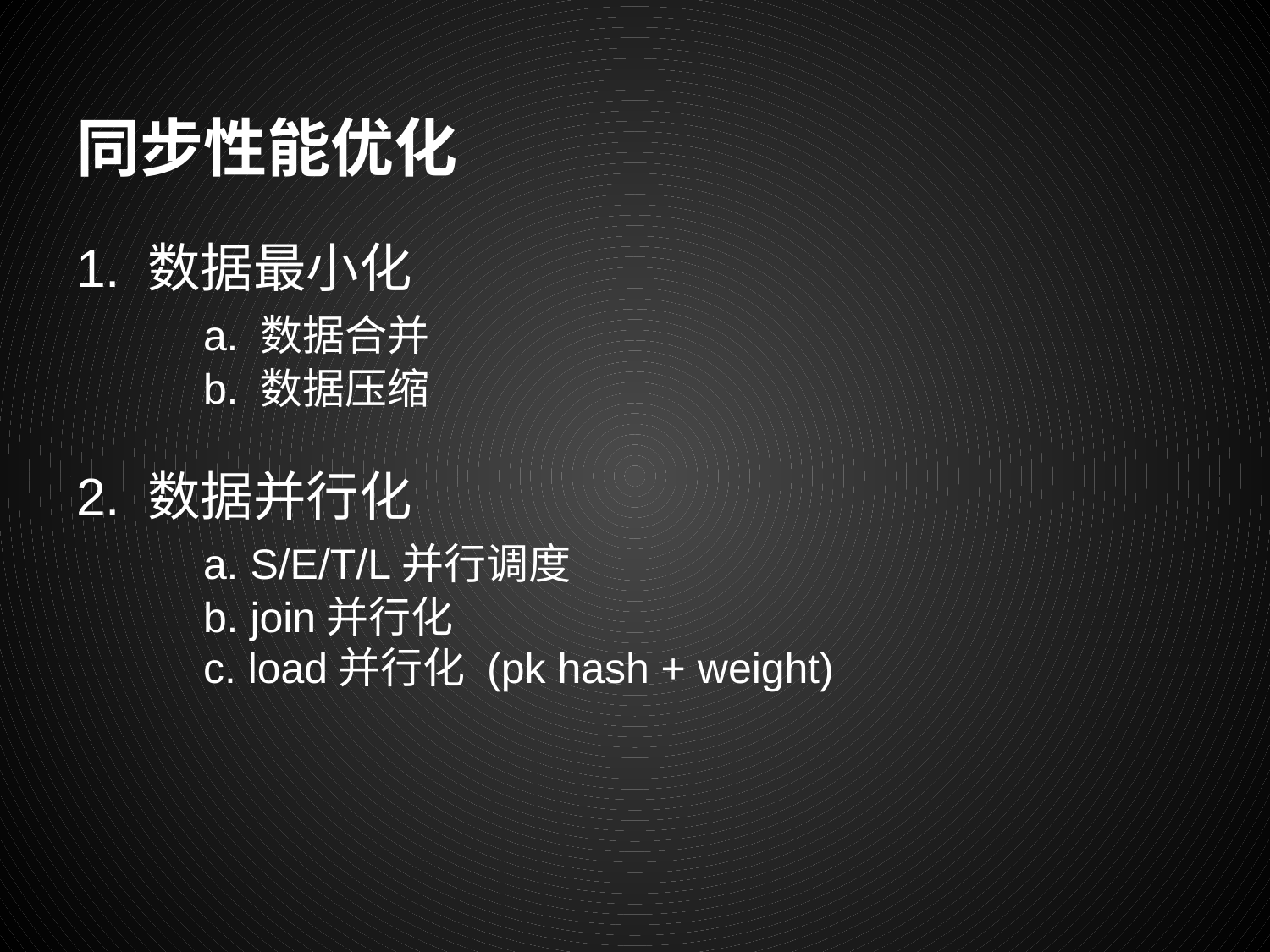

# 同步性能优化
1. 数据最小化
	a. 数据合并
	b. 数据压缩

2. 数据并行化
	a. S/E/T/L并行调度
	b. join并行化
	c. load并行化 (pk hash + weight)